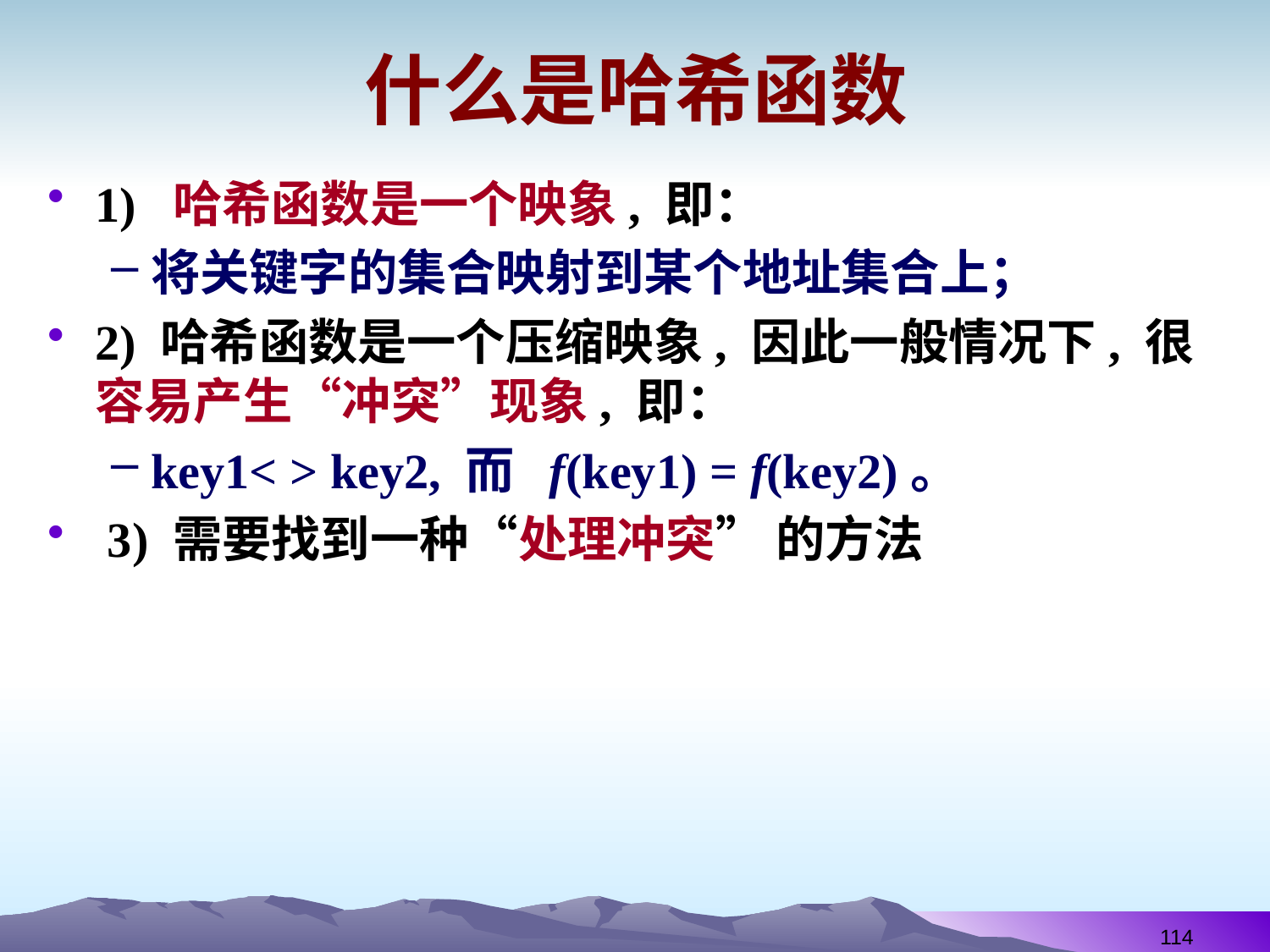

# 什么是哈希函数
1)  哈希函数是一个映象, 即：
将关键字的集合映射到某个地址集合上；
2) 哈希函数是一个压缩映象, 因此一般情况下, 很容易产生“冲突”现象, 即：
key1< > key2, 而  f(key1) = f(key2)。
 3) 需要找到一种“处理冲突” 的方法
114